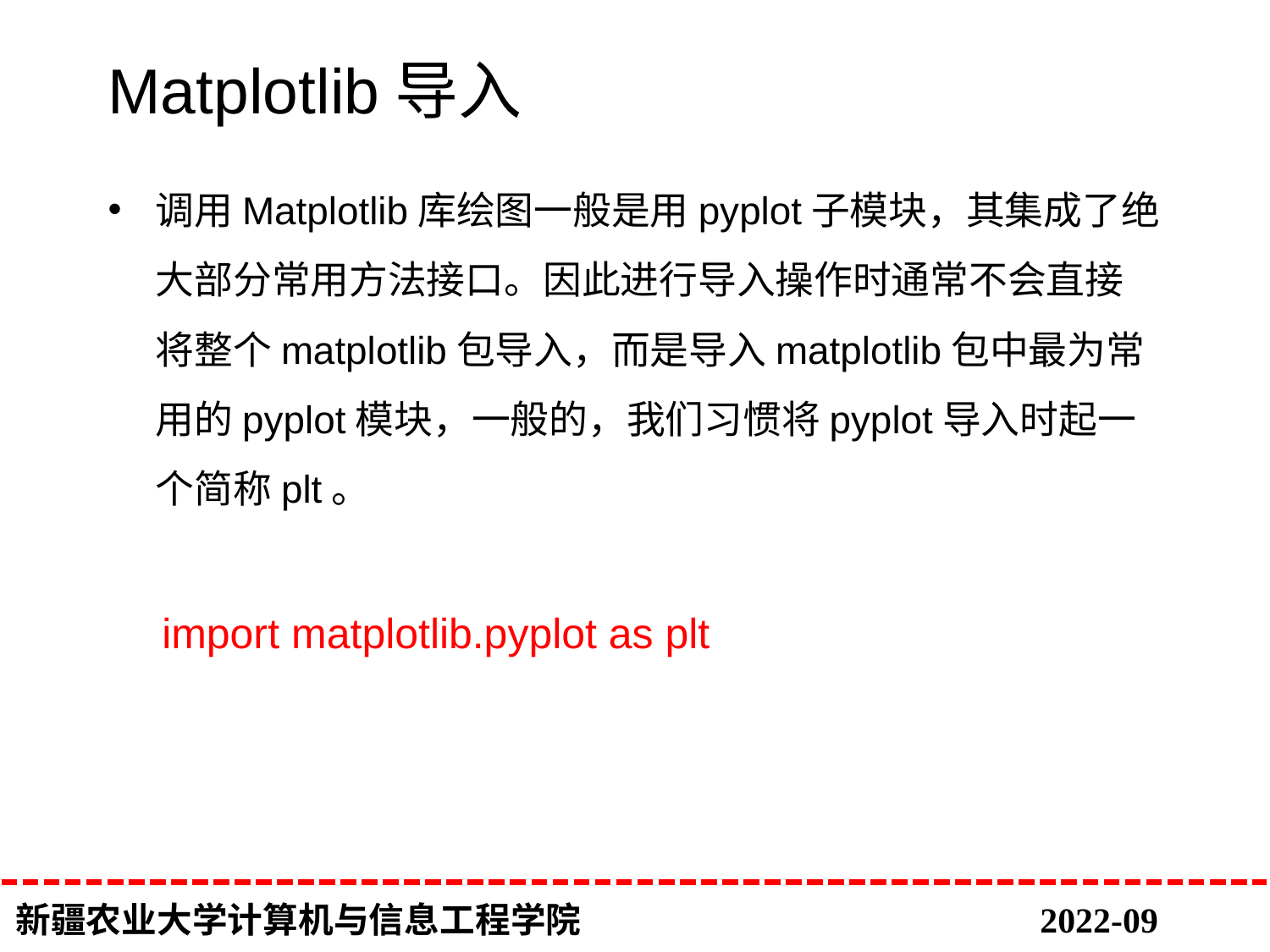

# Matplotlib导入
调用Matplotlib库绘图一般是用pyplot子模块，其集成了绝大部分常用方法接口。因此进行导入操作时通常不会直接将整个matplotlib包导入，而是导入matplotlib包中最为常用的pyplot模块，一般的，我们习惯将pyplot导入时起一个简称plt。

     import matplotlib.pyplot as plt